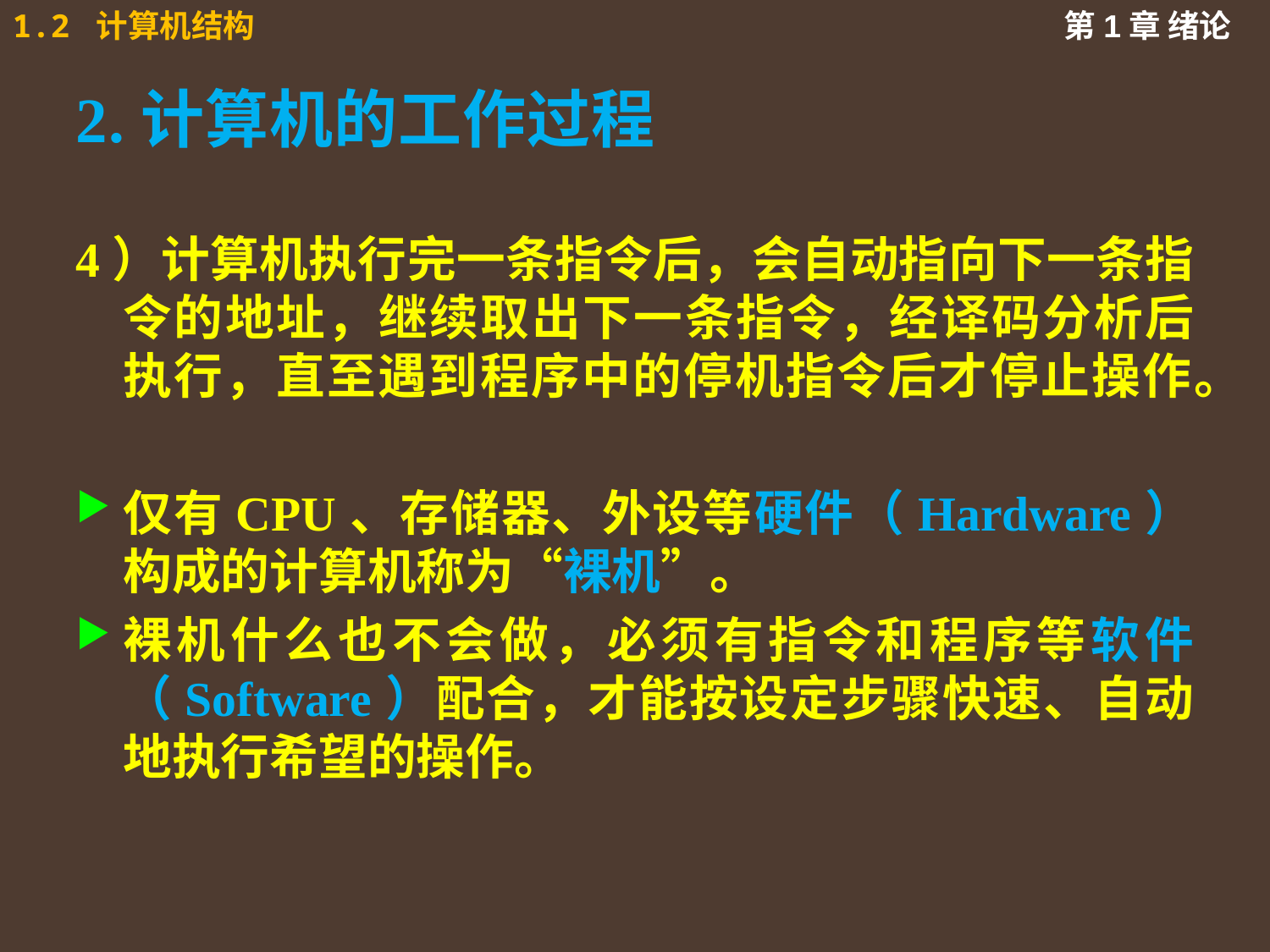

# 2.计算机的工作过程
4）计算机执行完一条指令后，会自动指向下一条指令的地址，继续取出下一条指令，经译码分析后执行，直至遇到程序中的停机指令后才停止操作。

仅有CPU、存储器、外设等硬件（Hardware）构成的计算机称为“裸机”。
裸机什么也不会做，必须有指令和程序等软件（Software）配合，才能按设定步骤快速、自动地执行希望的操作。